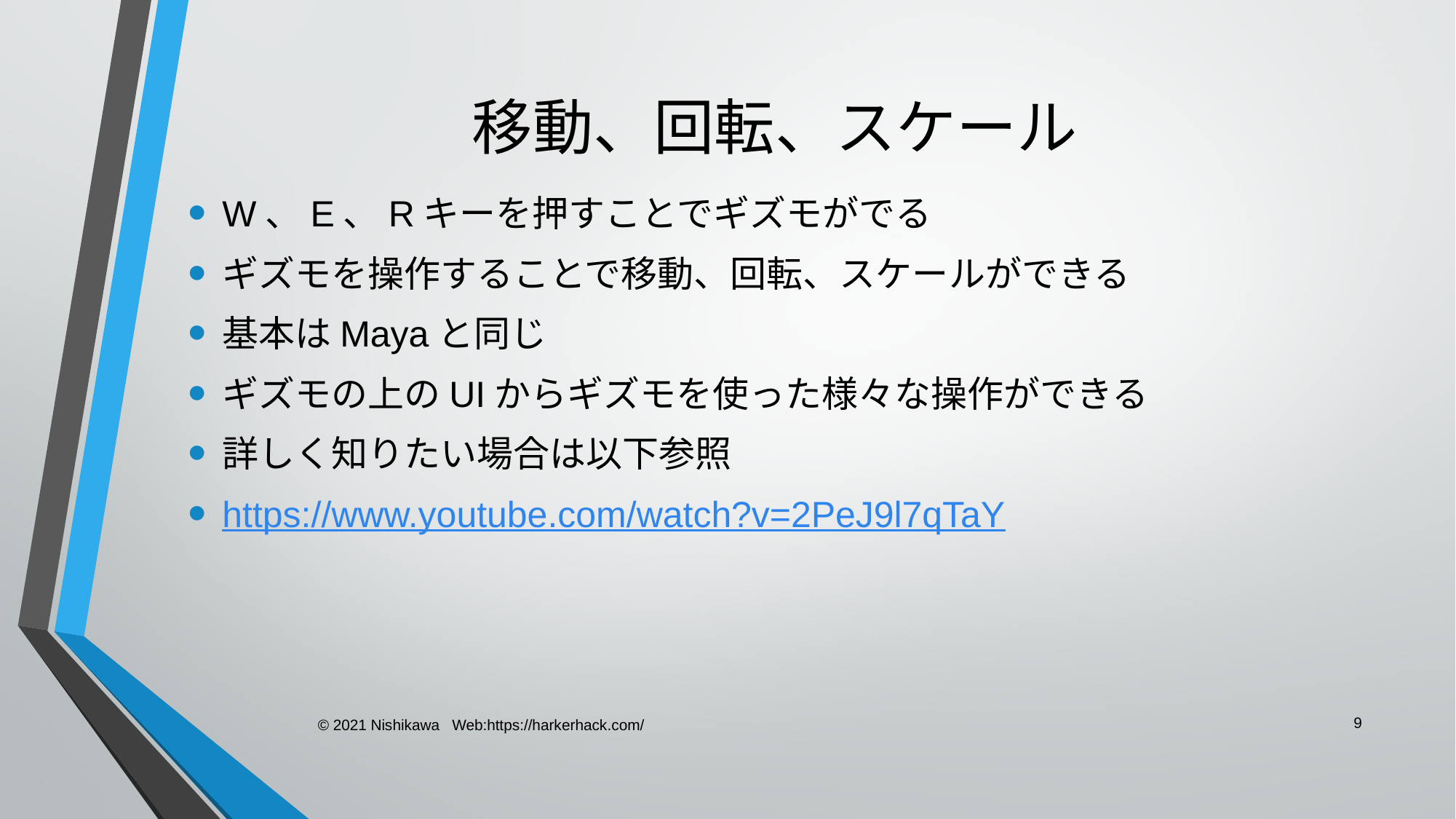

# 移動、回転、スケール
W、E、Rキーを押すことでギズモがでる
ギズモを操作することで移動、回転、スケールができる
基本はMayaと同じ
ギズモの上のUIからギズモを使った様々な操作ができる
詳しく知りたい場合は以下参照
https://www.youtube.com/watch?v=2PeJ9l7qTaY

9
© 2021 Nishikawa   Web:https://harkerhack.com/